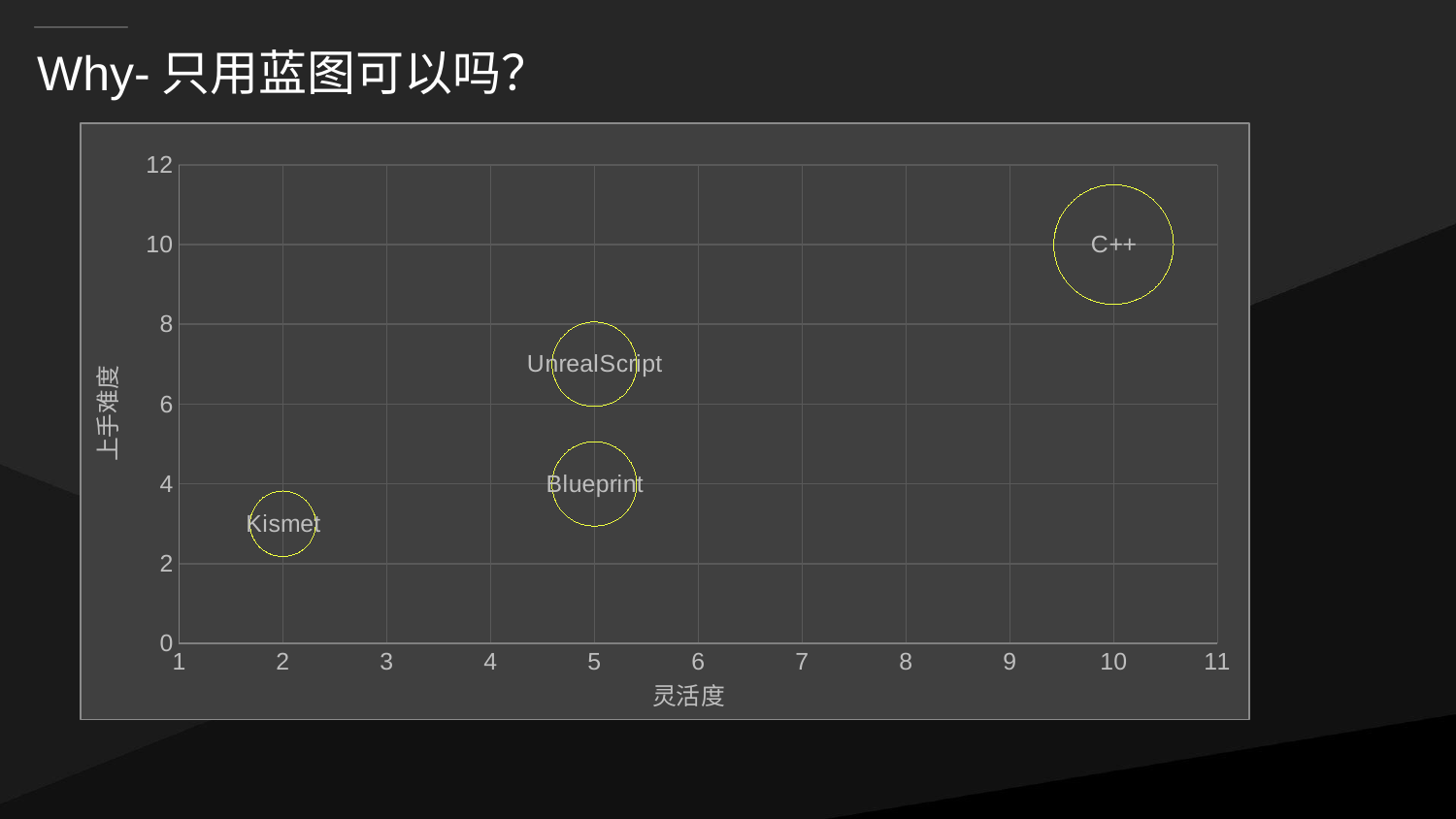

# Why-只用蓝图可以吗？

### Chart

| Category | 上手难度 |
|---|---|